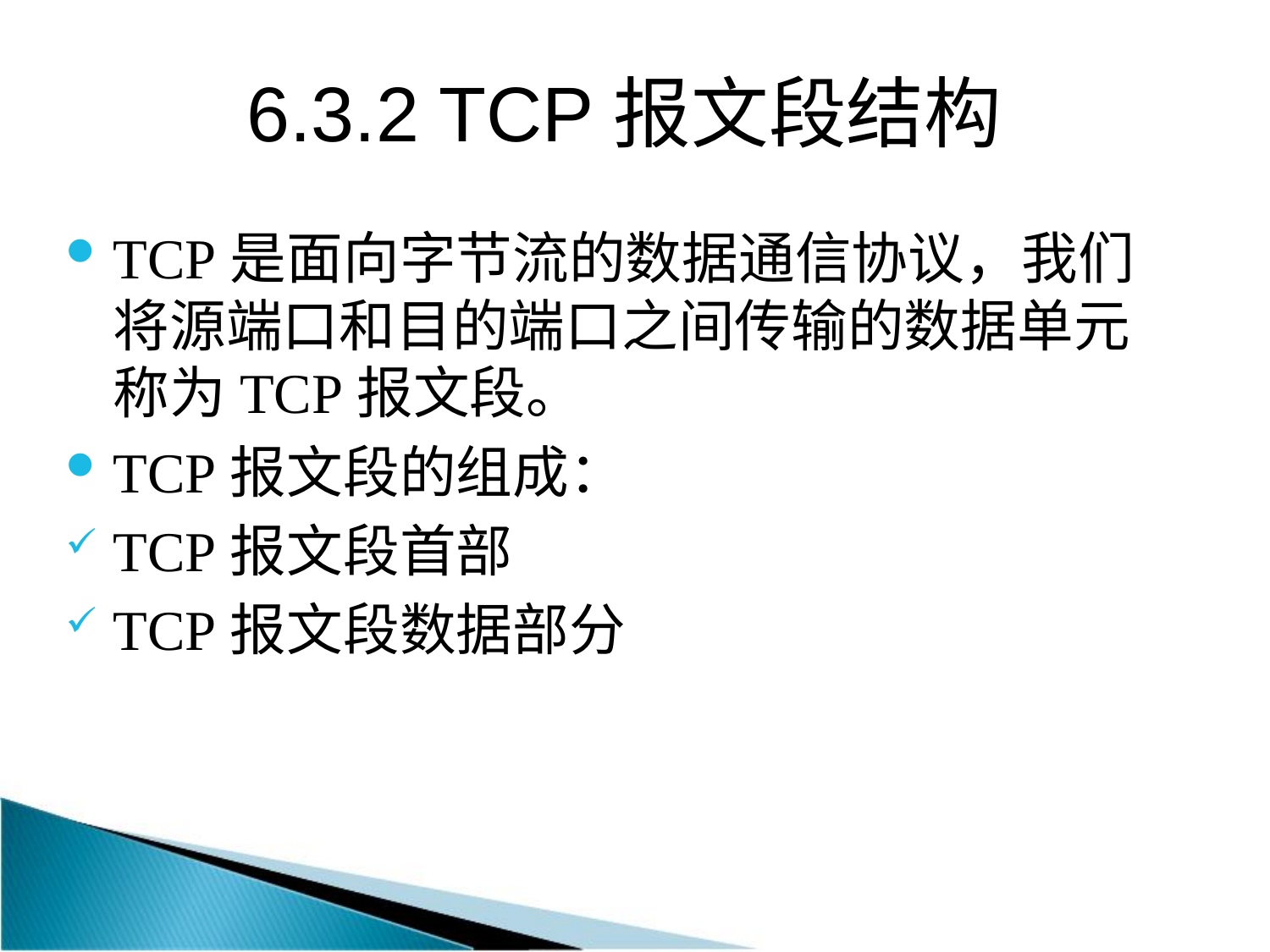

# 6.3.2 TCP报文段结构
TCP是面向字节流的数据通信协议，我们将源端口和目的端口之间传输的数据单元称为TCP报文段。
TCP报文段的组成：
TCP报文段首部
TCP报文段数据部分